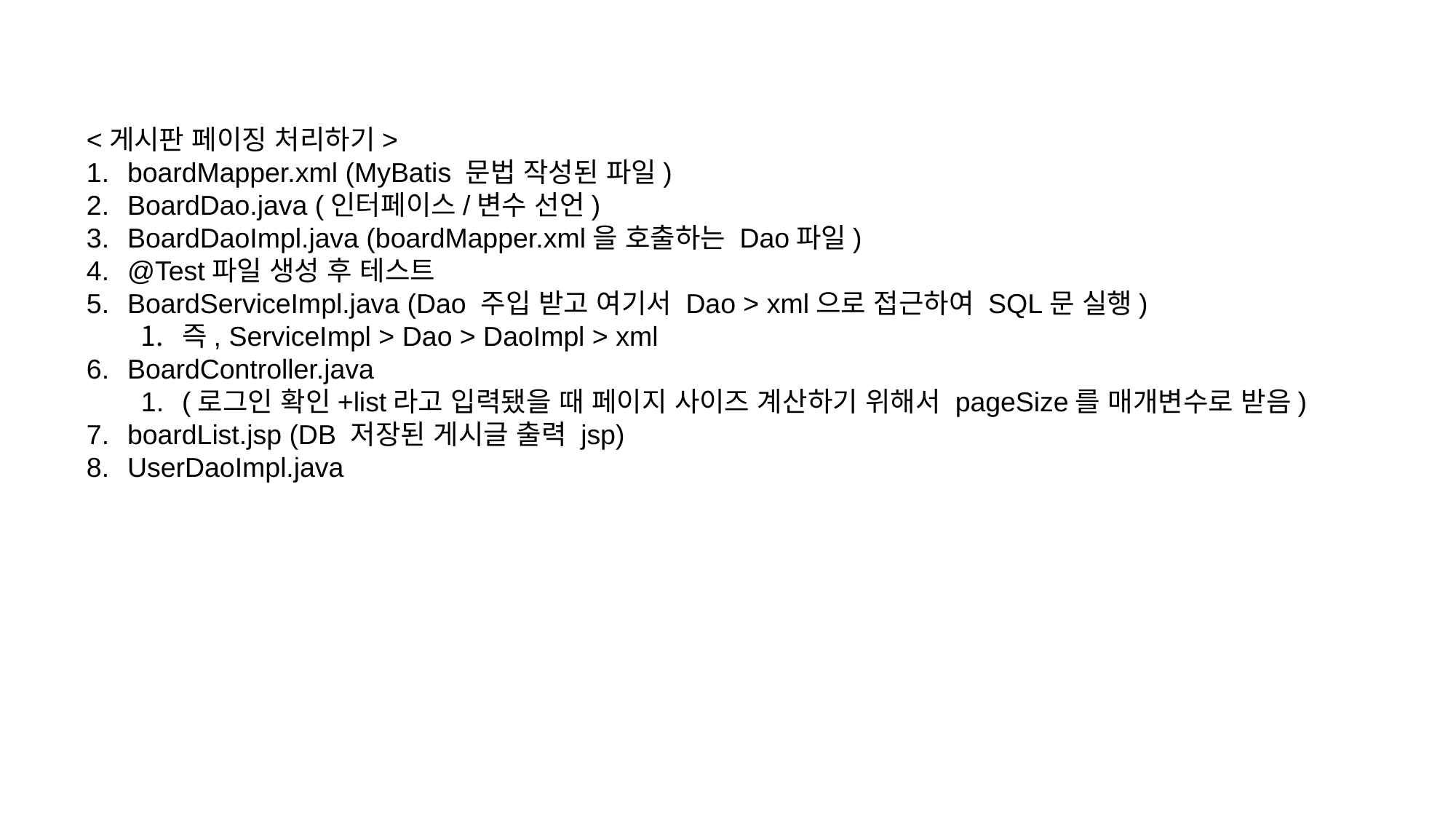

<게시판 페이징 처리하기>
boardMapper.xml (MyBatis 문법 작성된 파일)
BoardDao.java (인터페이스/변수 선언)
BoardDaoImpl.java (boardMapper.xml을 호출하는 Dao파일)
@Test파일 생성 후 테스트
BoardServiceImpl.java (Dao 주입 받고 여기서 Dao > xml으로 접근하여 SQL문 실행)
즉, ServiceImpl > Dao > DaoImpl > xml
BoardController.java
(로그인 확인+list라고 입력됐을 때 페이지 사이즈 계산하기 위해서 pageSize를 매개변수로 받음)
boardList.jsp (DB 저장된 게시글 출력 jsp)
UserDaoImpl.java